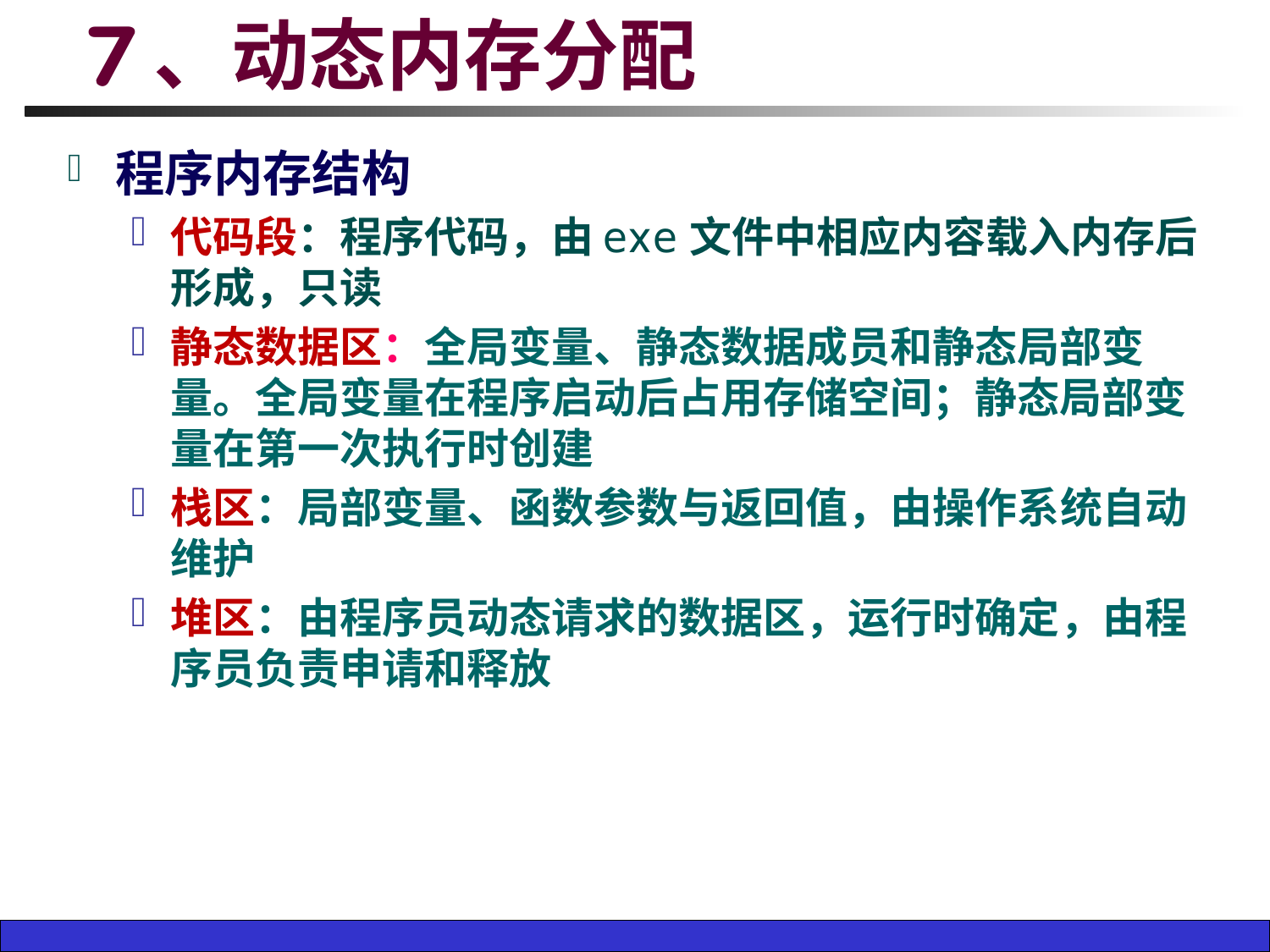

# 7、动态内存分配
程序内存结构
代码段：程序代码，由exe文件中相应内容载入内存后形成，只读
静态数据区：全局变量、静态数据成员和静态局部变量。全局变量在程序启动后占用存储空间；静态局部变量在第一次执行时创建
栈区：局部变量、函数参数与返回值，由操作系统自动维护
堆区：由程序员动态请求的数据区，运行时确定，由程序员负责申请和释放